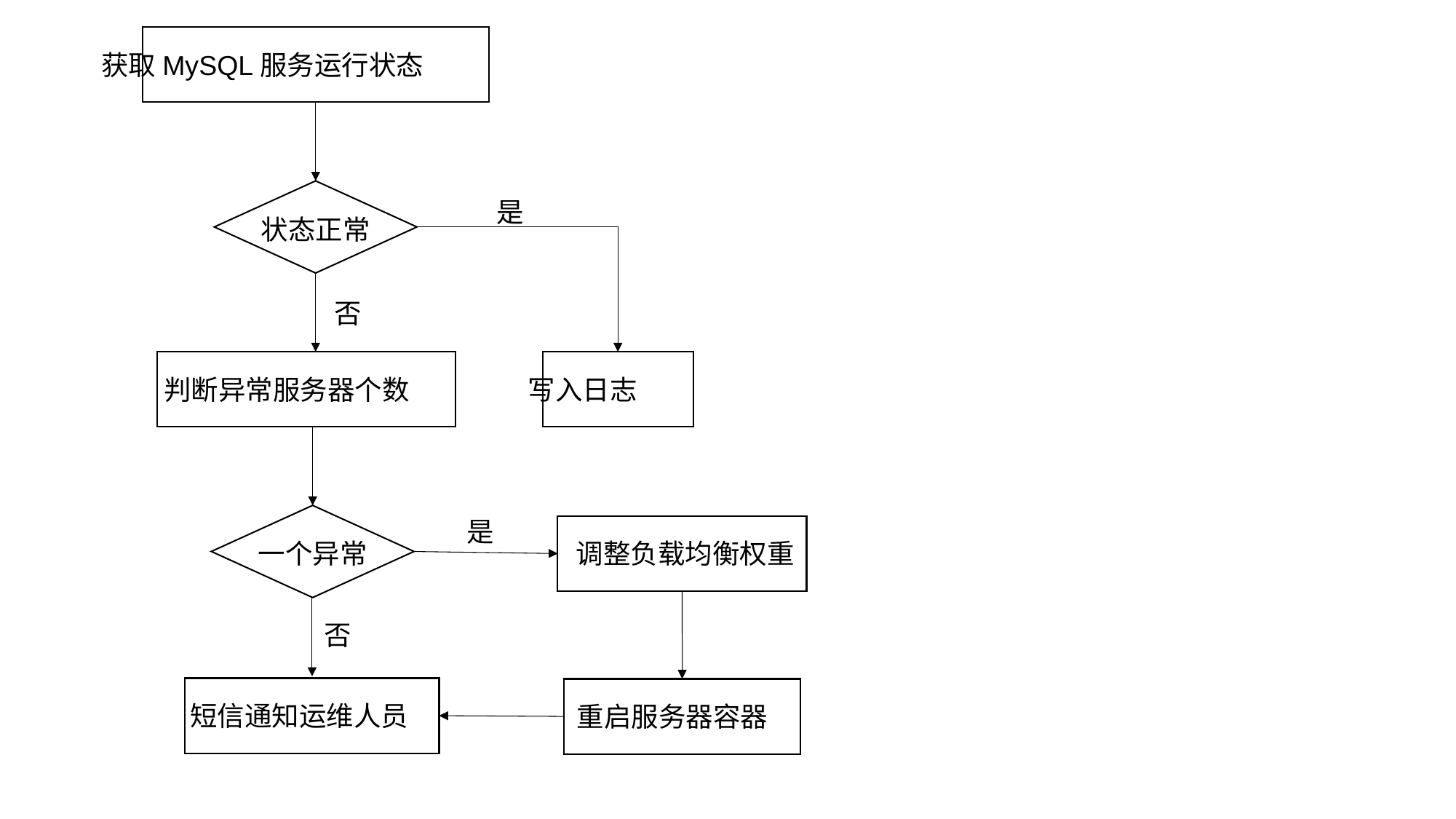

获取MySQL服务运行状态

状态正常
是
否

判断异常服务器个数

写入日志

一个异常
是

调整负载均衡权重
否

短信通知运维人员

重启服务器容器